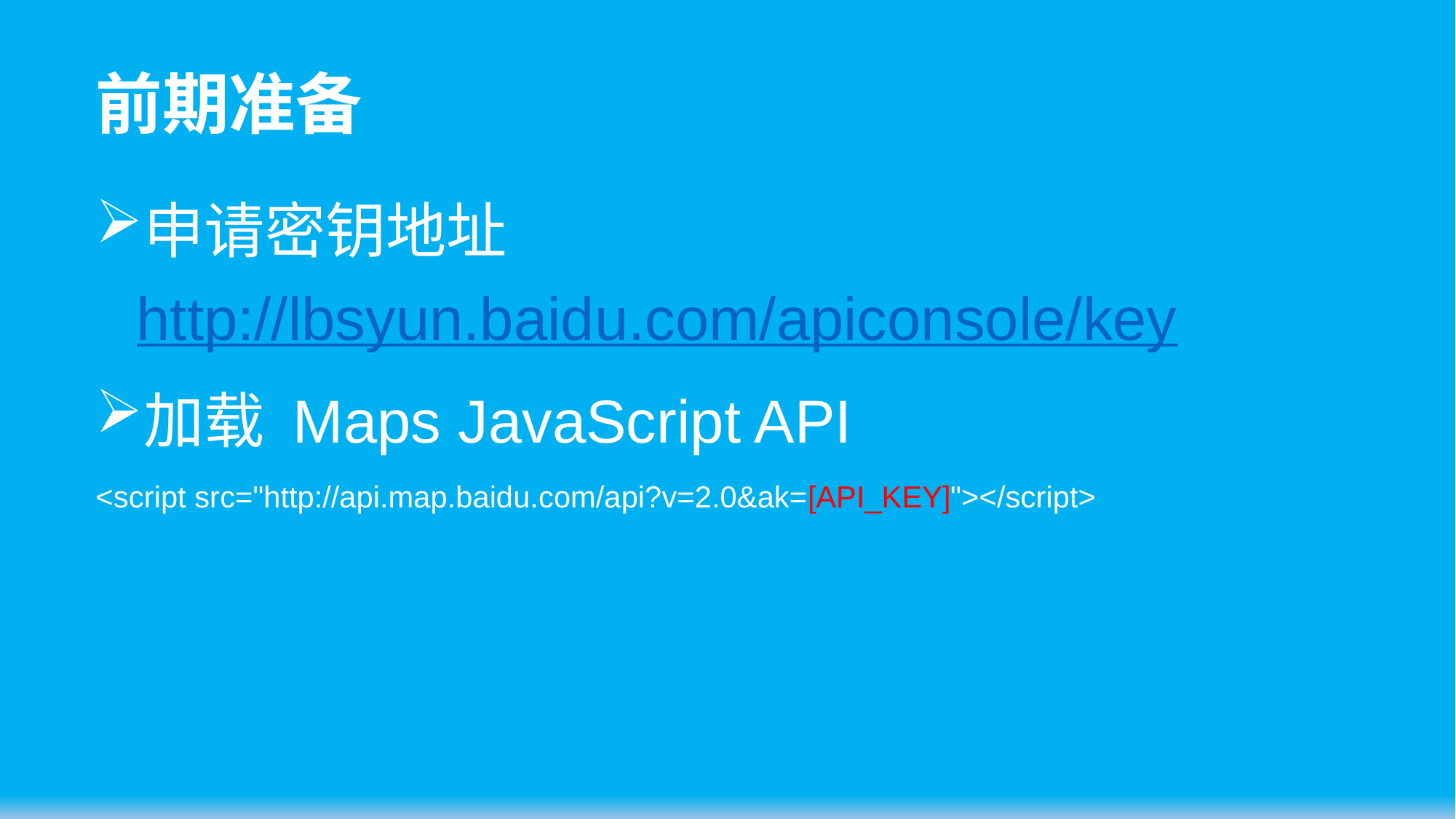

# 前期准备
申请密钥地址	http://lbsyun.baidu.com/apiconsole/key
加载 Maps JavaScript API
<script src="http://api.map.baidu.com/api?v=2.0&ak=[API_KEY]"></script>